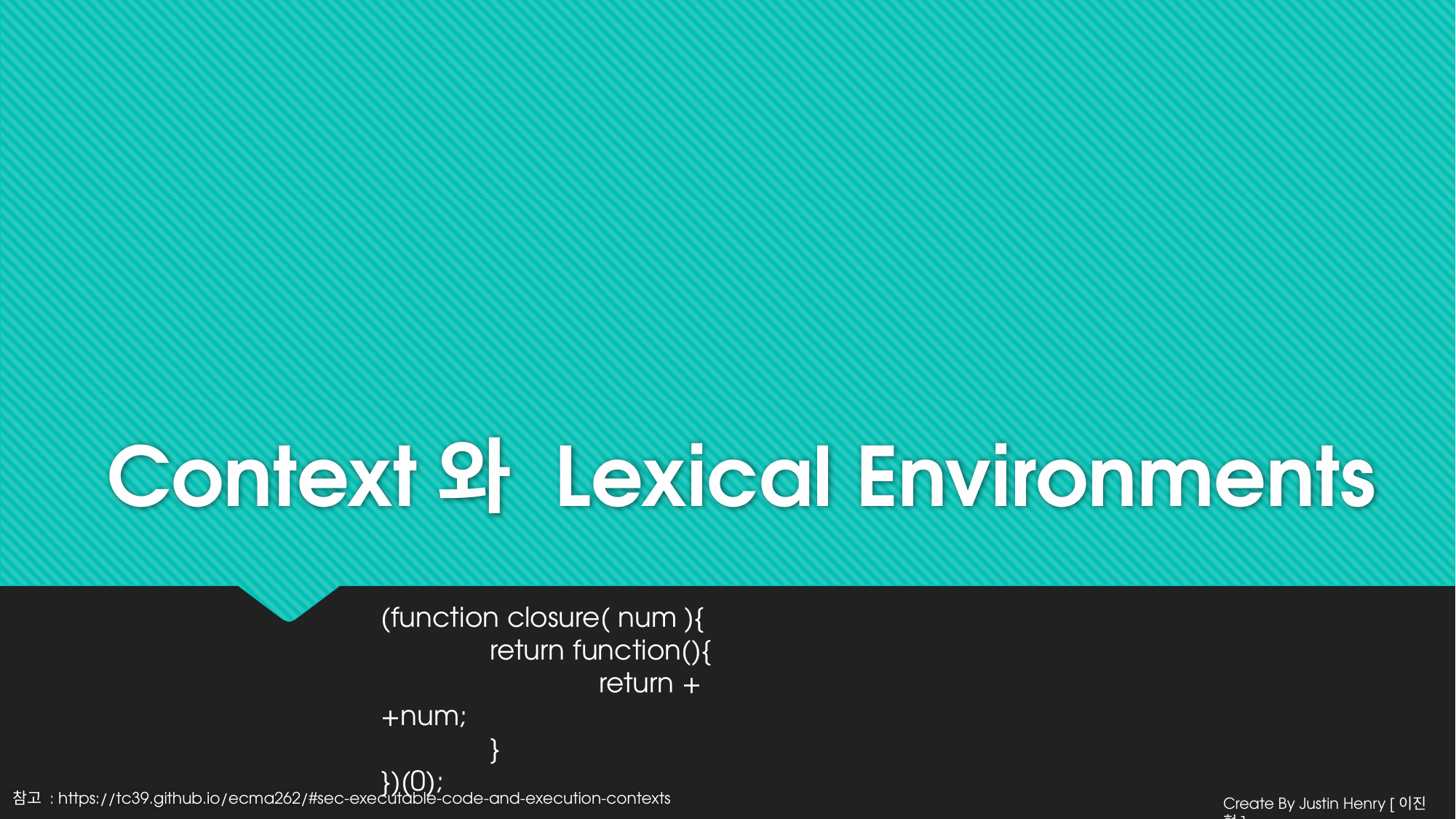

# Context와 Lexical Environments
(function closure( num ){
	return function(){
		return ++num;
	}
})(0);
참고 : https://tc39.github.io/ecma262/#sec-executable-code-and-execution-contexts
Create By Justin Henry [이진혁]